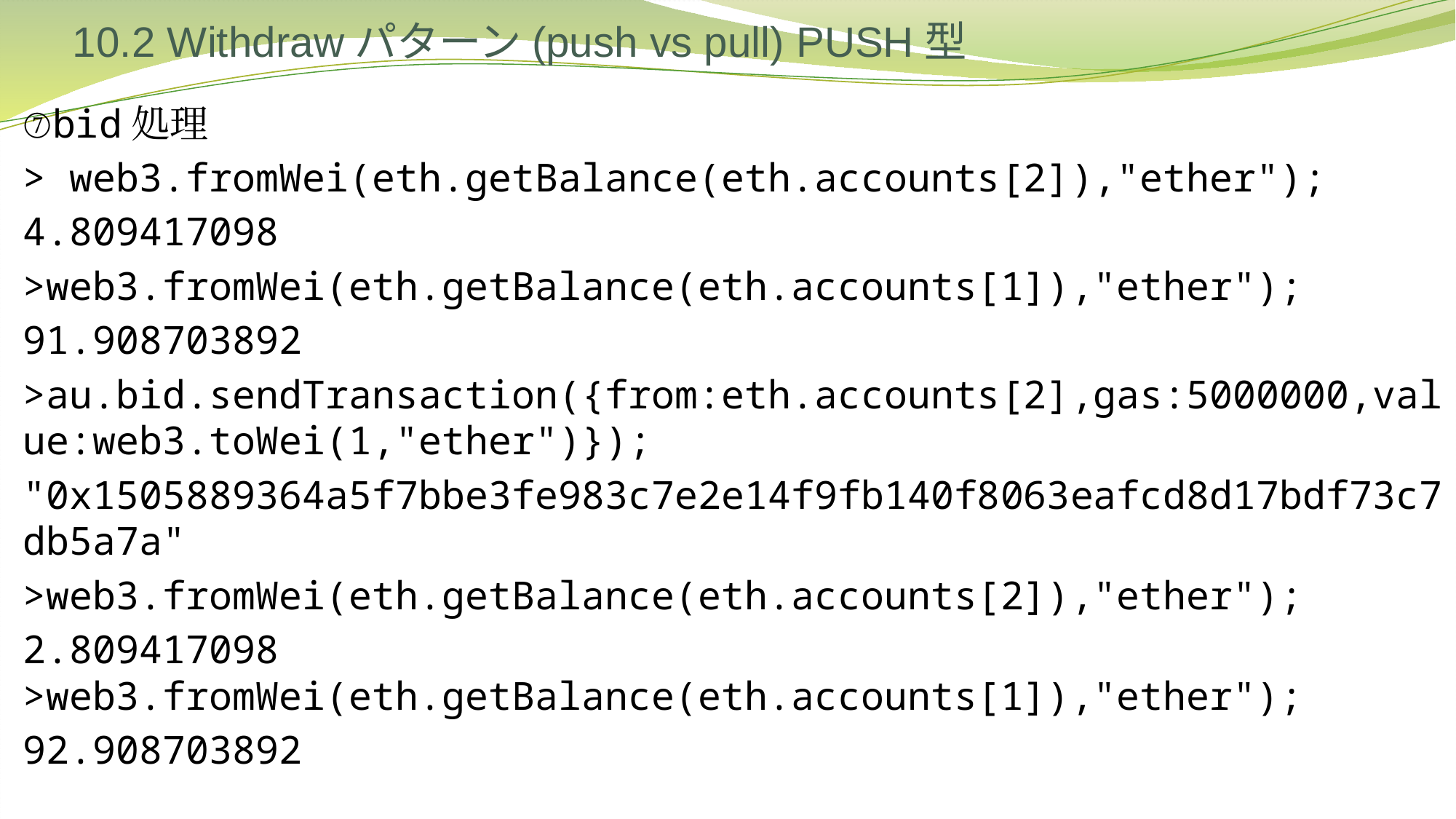

# 10.2 Withdrawパターン(push vs pull) PUSH型

⑦bid処理
> web3.fromWei(eth.getBalance(eth.accounts[2]),"ether");
4.809417098
>web3.fromWei(eth.getBalance(eth.accounts[1]),"ether");
91.908703892
>au.bid.sendTransaction({from:eth.accounts[2],gas:5000000,value:web3.toWei(1,"ether")});
"0x1505889364a5f7bbe3fe983c7e2e14f9fb140f8063eafcd8d17bdf73c7db5a7a"
>web3.fromWei(eth.getBalance(eth.accounts[2]),"ether");
2.809417098
>web3.fromWei(eth.getBalance(eth.accounts[1]),"ether");
92.908703892